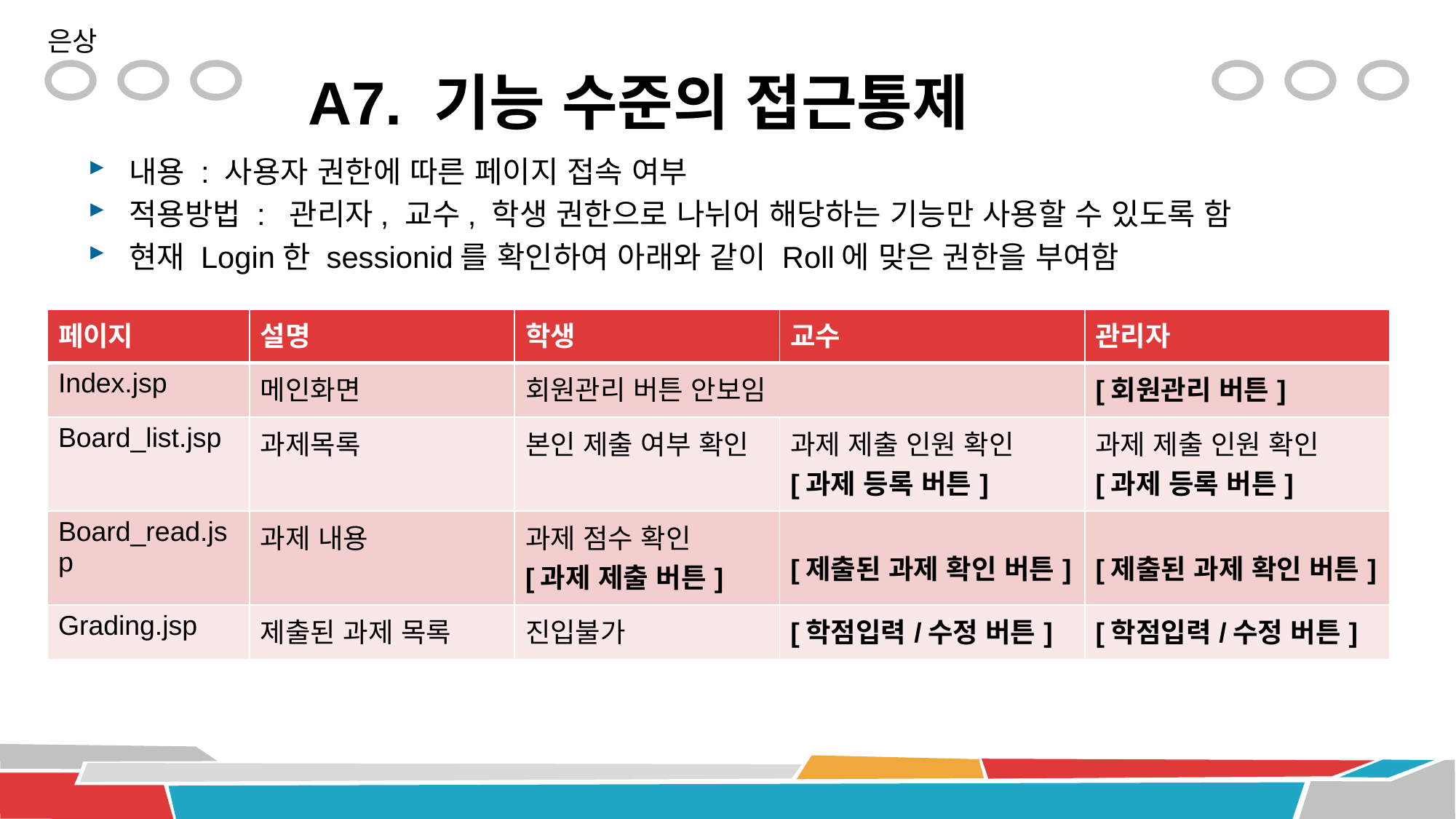

은상
# A7. 기능 수준의 접근통제
내용 : 사용자 권한에 따른 페이지 접속 여부
적용방법 :  관리자, 교수, 학생 권한으로 나뉘어 해당하는 기능만 사용할 수 있도록 함
현재 Login한 sessionid를 확인하여 아래와 같이 Roll에 맞은 권한을 부여함

조은상
| 페이지 | 설명 | 학생 | 교수 | 관리자 |
| --- | --- | --- | --- | --- |
| Index.jsp | 메인화면 | 회원관리 버튼 안보임 |  | [회원관리 버튼] |
| Board\_list.jsp | 과제목록 | 본인 제출 여부 확인 | 과제 제출 인원 확인 [과제 등록 버튼] | 과제 제출 인원 확인 [과제 등록 버튼] |
| Board\_read.jsp | 과제 내용 | 과제 점수 확인 [과제 제출 버튼] | [제출된 과제 확인 버튼] | [제출된 과제 확인 버튼] |
| Grading.jsp | 제출된 과제 목록 | 진입불가 | [학점입력/수정 버튼] | [학점입력/수정 버튼] |